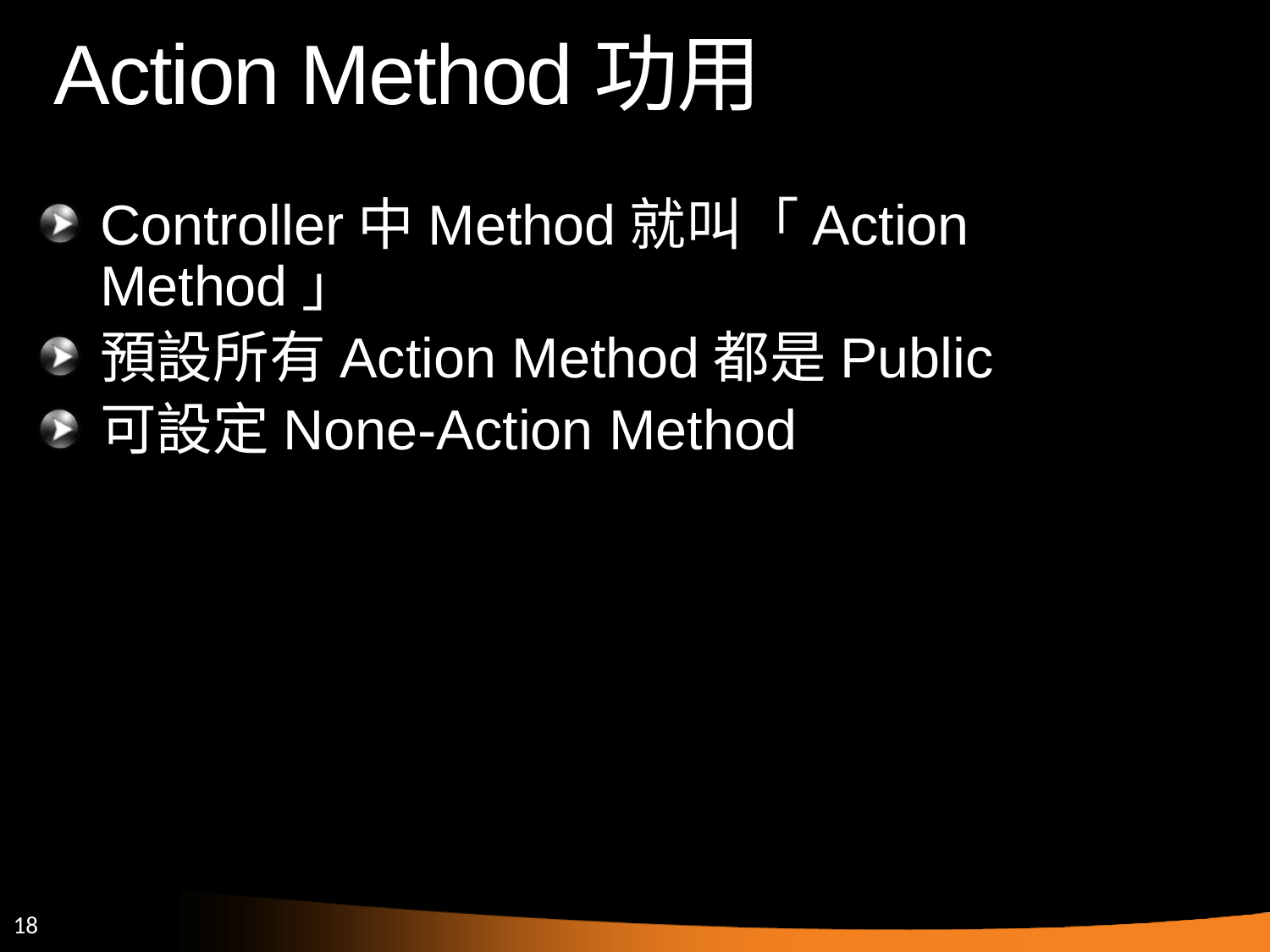

# Action Method功用
Controller中Method就叫「Action Method」
預設所有Action Method都是Public
可設定None-Action Method